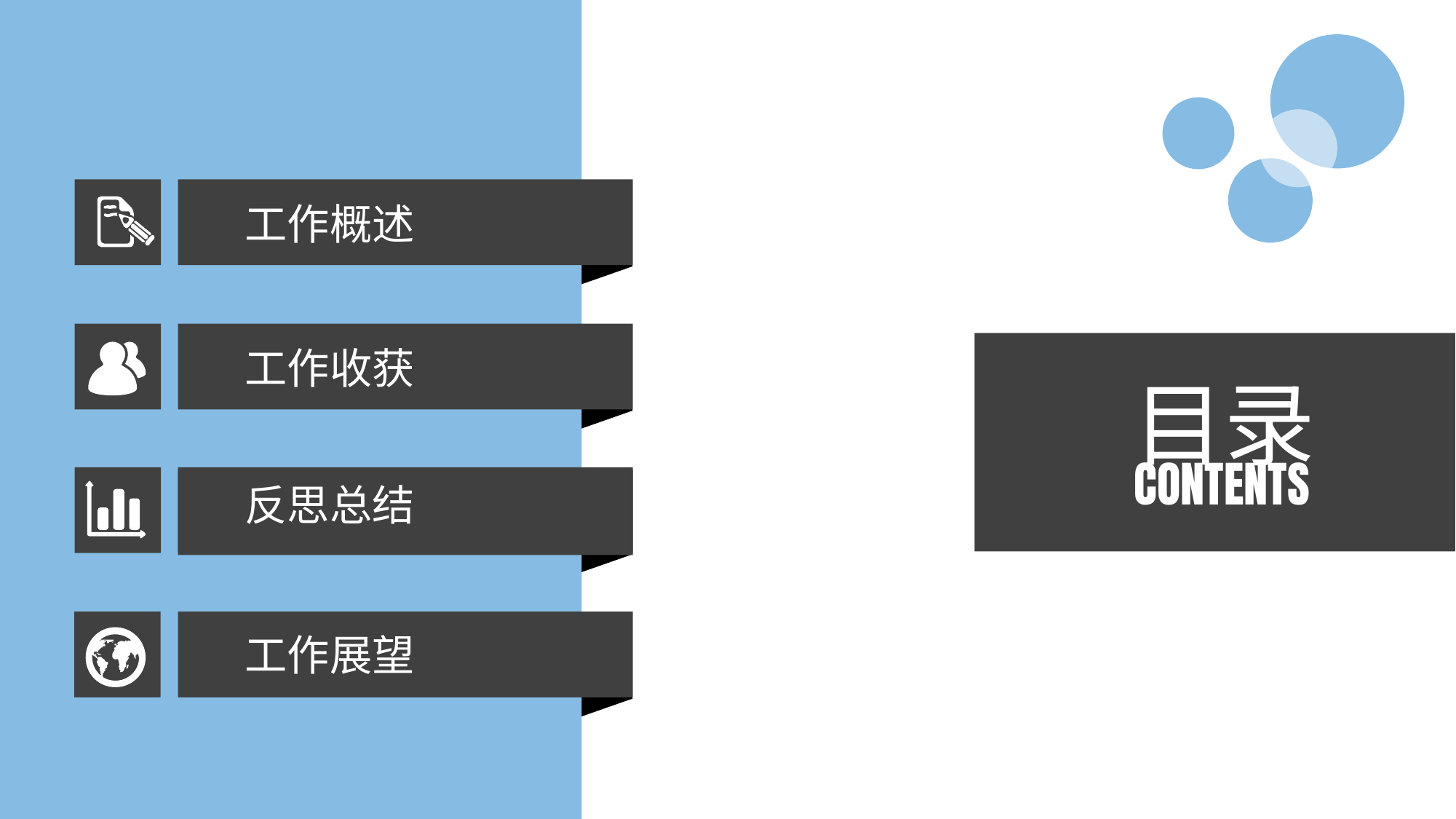

工作概述

工作收获

目录
CONTENTS

反思总结
反思总结

工作展望